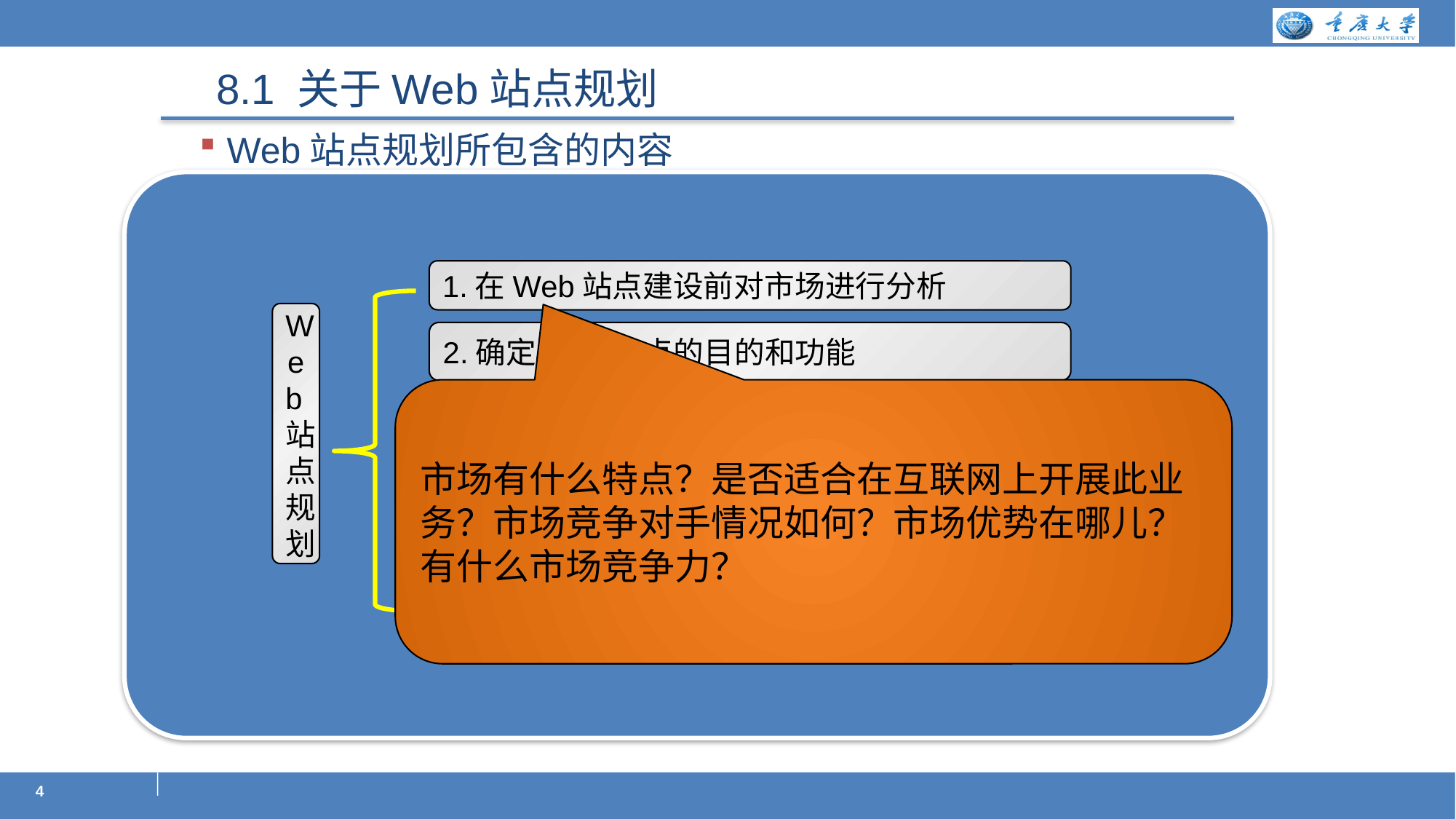

8.1 关于Web站点规划
Web站点规划所包含的内容

1.在Web站点建设前对市场进行分析

Web站点规划
2.确定Web站点的目的和功能
市场有什么特点？是否适合在互联网上开展此业务？市场竞争对手情况如何？市场优势在哪儿？有什么市场竞争力？
3.根据Web站点规模确定Web站点建设的技术
4.确定Web站点建设的人力和投入费用
5.确定Web站点的测试方法和维护过程
6.确定Web站点的推广策略
4